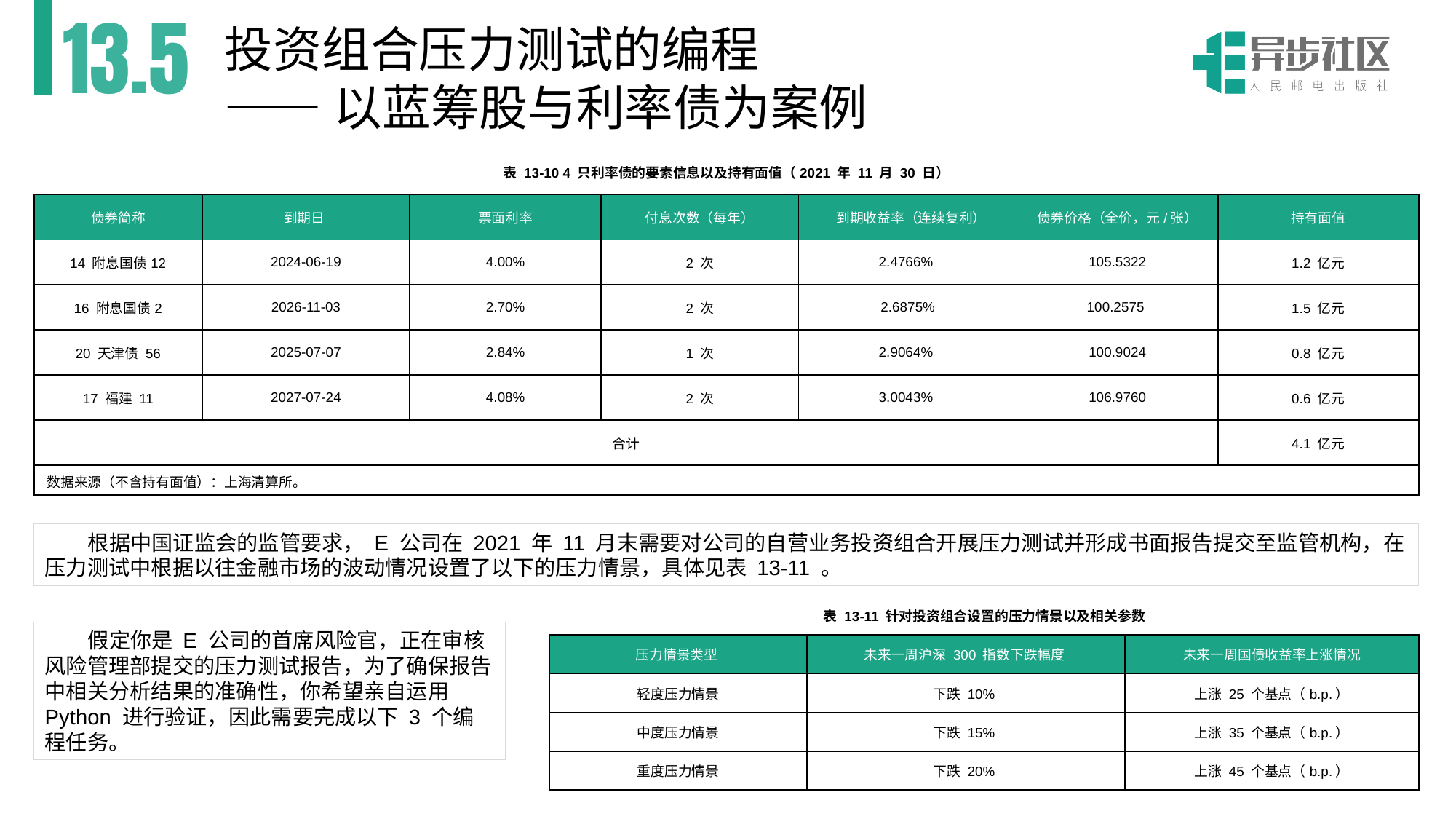

13.5
投资组合压力测试的编程
——以蓝筹股与利率债为案例
| 表 13-10 4 只利率债的要素信息以及持有面值（2021 年 11 月 30 日） |  |  |  |  |  |  |
| --- | --- | --- | --- | --- | --- | --- |
| 债券简称 | 到期日 | 票面利率 | 付息次数（每年） | 到期收益率（连续复利） | 债券价格（全价，元/张） | 持有面值 |
| 14 附息国债12 | 2024-06-19 | 4.00% | 2 次 | 2.4766% | 105.5322 | 1.2 亿元 |
| 16 附息国债2 | 2026-11-03 | 2.70% | 2 次 | 2.6875% | 100.2575 | 1.5 亿元 |
| 20 天津债 56 | 2025-07-07 | 2.84% | 1 次 | 2.9064% | 100.9024 | 0.8 亿元 |
| 17 福建 11 | 2027-07-24 | 4.08% | 2 次 | 3.0043% | 106.9760 | 0.6 亿元 |
| 合计 | 4.0900 | 211.3200 | 19.5300 | 52.3500 | 4860.1265 | 4.1 亿元 |
| 数据来源（不含持有面值）：上海清算所。 | 合计 |  | 22 个 |  |  |  |
根据中国证监会的监管要求， E 公司在 2021 年 11 月末需要对公司的自营业务投资组合开展压力测试并形成书面报告提交至监管机构，在压力测试中根据以往金融市场的波动情况设置了以下的压力情景，具体见表 13-11 。
| 表 13-11 针对投资组合设置的压力情景以及相关参数 |  |  |
| --- | --- | --- |
| 压力情景类型 | 未来一周沪深 300 指数下跌幅度 | 未来一周国债收益率上涨情况 |
| 轻度压力情景 | 下跌 10% | 上涨 25 个基点（b.p.） |
| 中度压力情景 | 下跌 15% | 上涨 35 个基点（b.p.） |
| 重度压力情景 | 下跌 20% | 上涨 45 个基点（b.p.） |
假定你是 E 公司的首席风险官，正在审核风险管理部提交的压力测试报告，为了确保报告中相关分析结果的准确性，你希望亲自运用 Python 进行验证，因此需要完成以下 3 个编程任务。